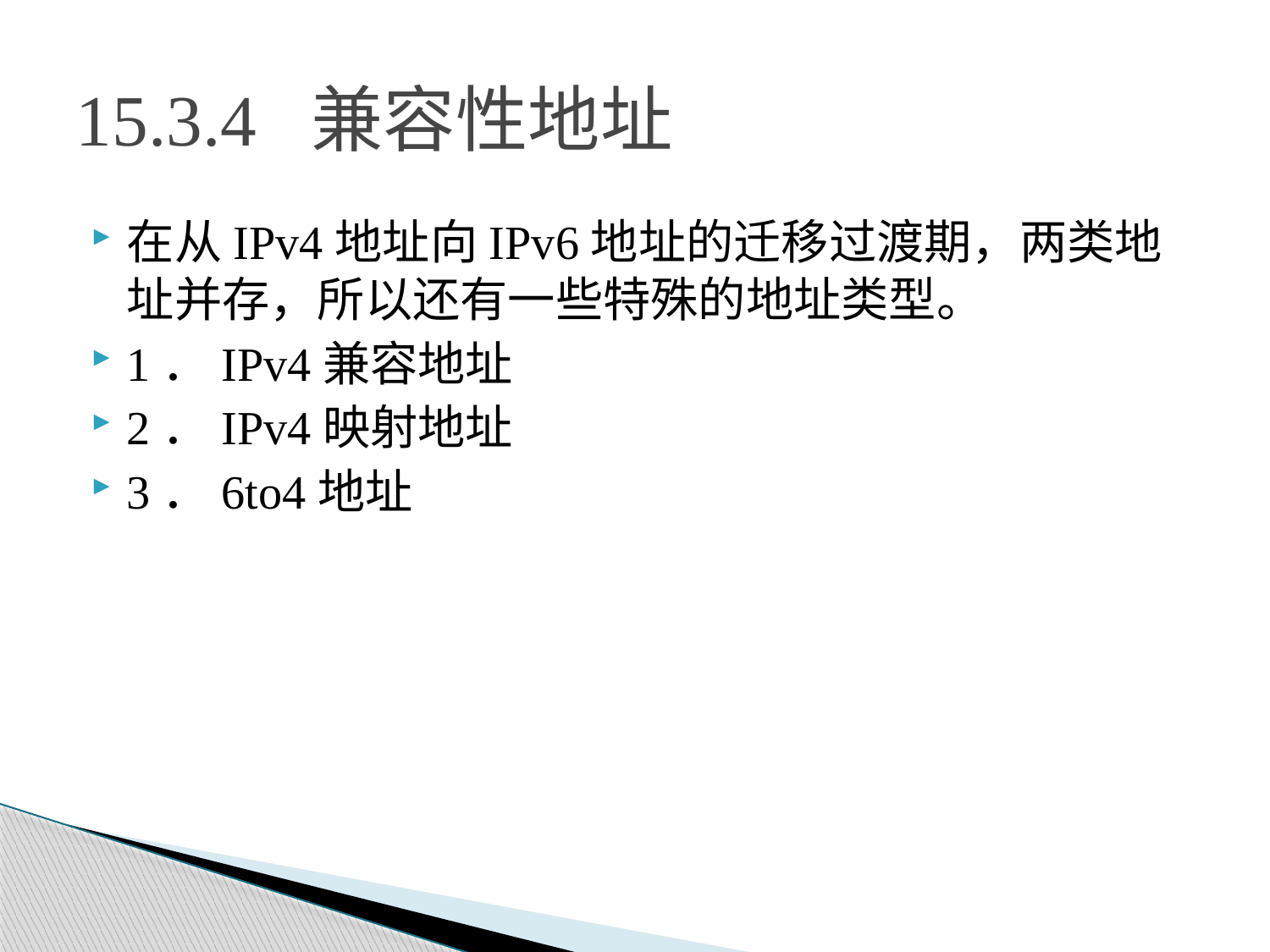

# 15.3.4  兼容性地址
在从IPv4地址向IPv6地址的迁移过渡期，两类地址并存，所以还有一些特殊的地址类型。
1．IPv4兼容地址
2．IPv4映射地址
3．6to4地址